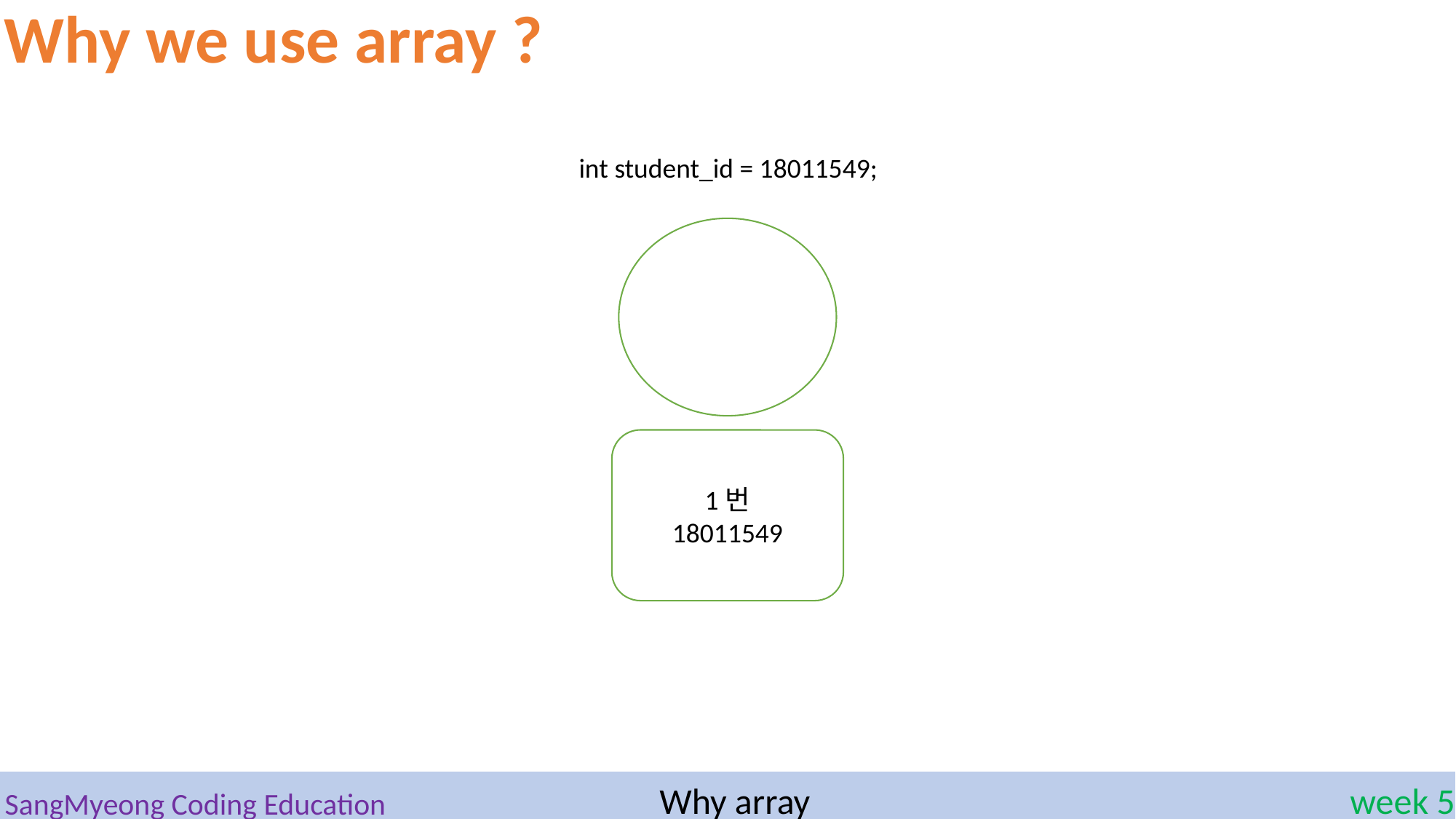

Why we use array ?
int student_id = 18011549;

1번
18011549

Why array
# SangMyeong Coding Education
week 5